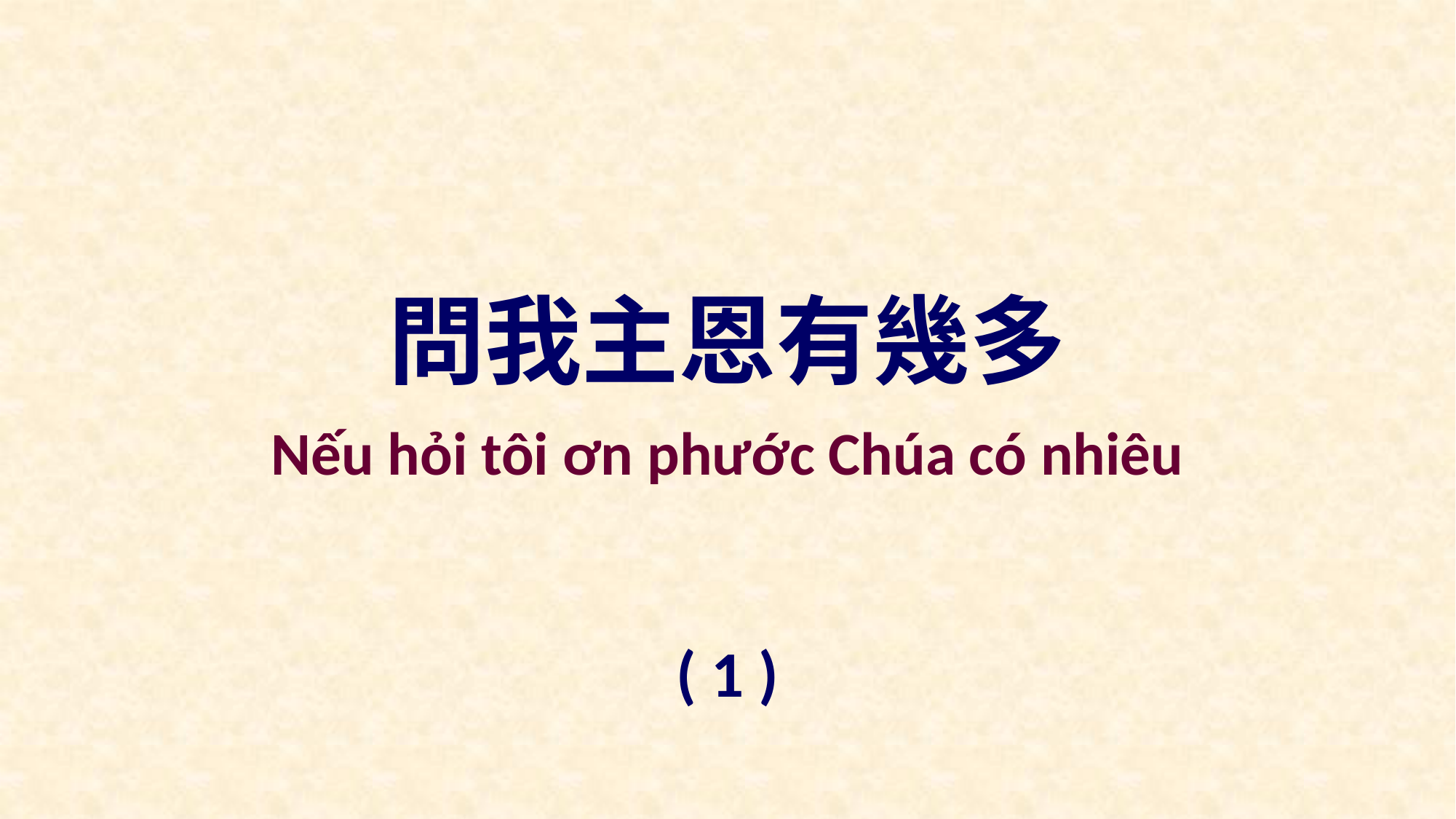

問我主恩有幾多
Nếu hỏi tôi ơn phước Chúa có nhiêu
( 1 )